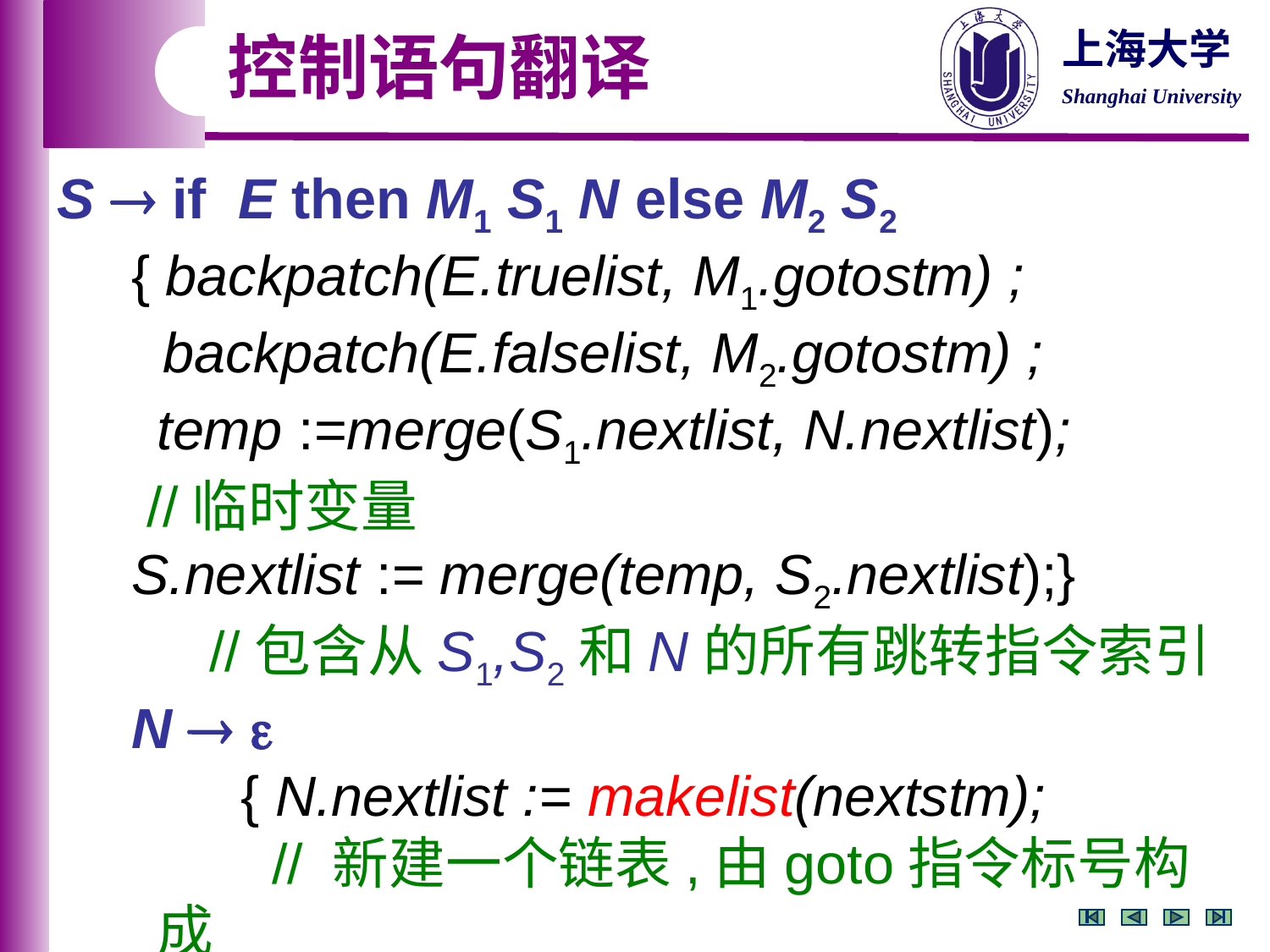

控制语句翻译
S → if  E then M1 S1 N else M2 S2    { backpatch(E.truelist, M1.gotostm) ;
  backpatch(E.falselist, M2.gotostm) ;            temp :=merge(S1.nextlist, N.nextlist);
 //临时变量
S.nextlist := merge(temp, S2.nextlist);}
     //包含从S1,S2和N的所有跳转指令索引
N → ε
       { N.nextlist := makelist(nextstm);
         // 新建一个链表,由goto指令标号构成
         gen(‘goto _’); }